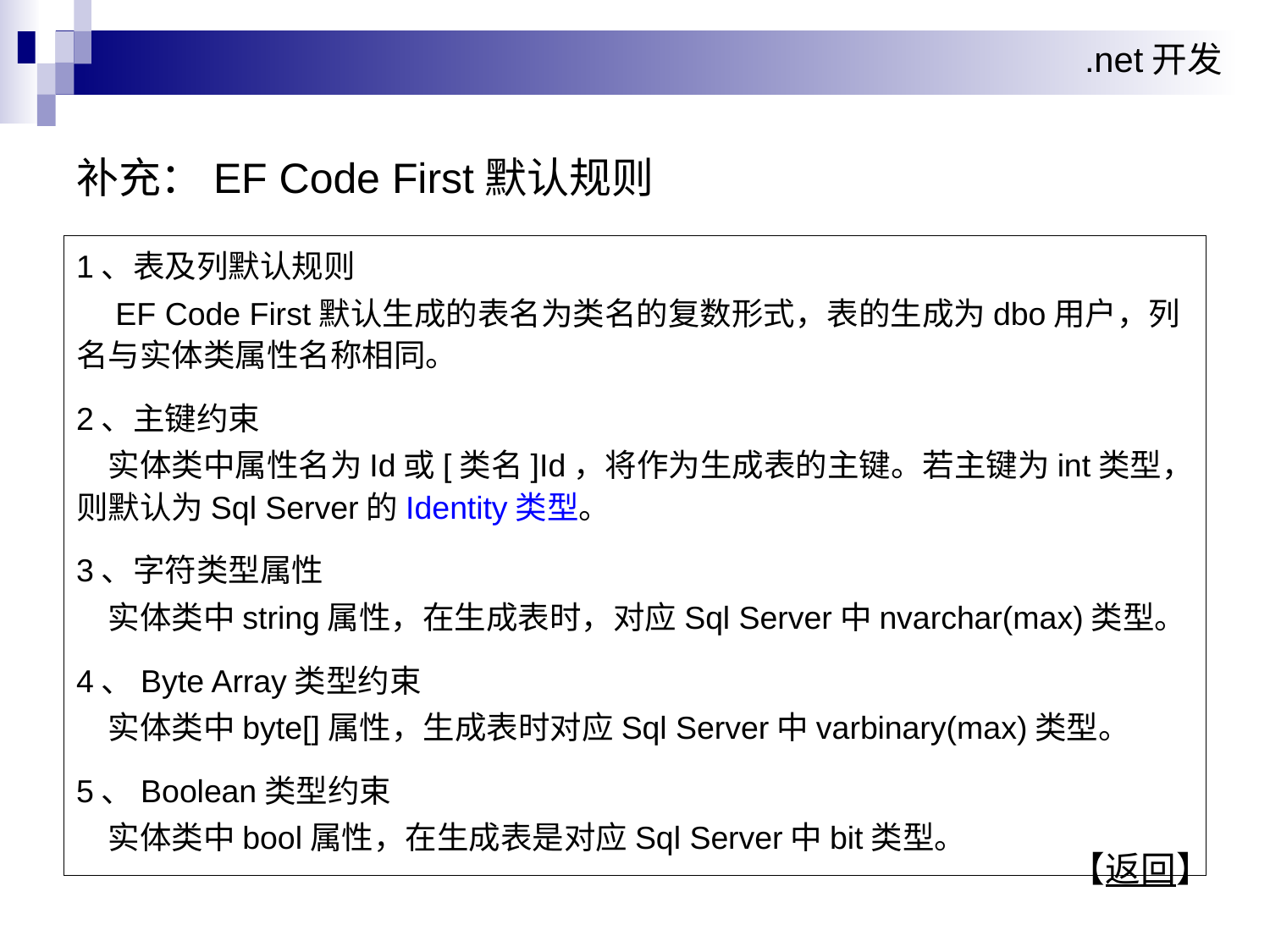

补充：EF Code First默认规则
1、表及列默认规则
　EF Code First默认生成的表名为类名的复数形式，表的生成为dbo用户，列名与实体类属性名称相同。
2、主键约束
　实体类中属性名为Id或[类名]Id，将作为生成表的主键。若主键为int类型，则默认为Sql Server的Identity类型。
3、字符类型属性
　实体类中string属性，在生成表时，对应Sql Server中nvarchar(max)类型。
4、Byte Array类型约束
　实体类中byte[]属性，生成表时对应Sql Server中varbinary(max)类型。
5、Boolean类型约束
　实体类中bool属性，在生成表是对应Sql Server中bit类型。
【返回】